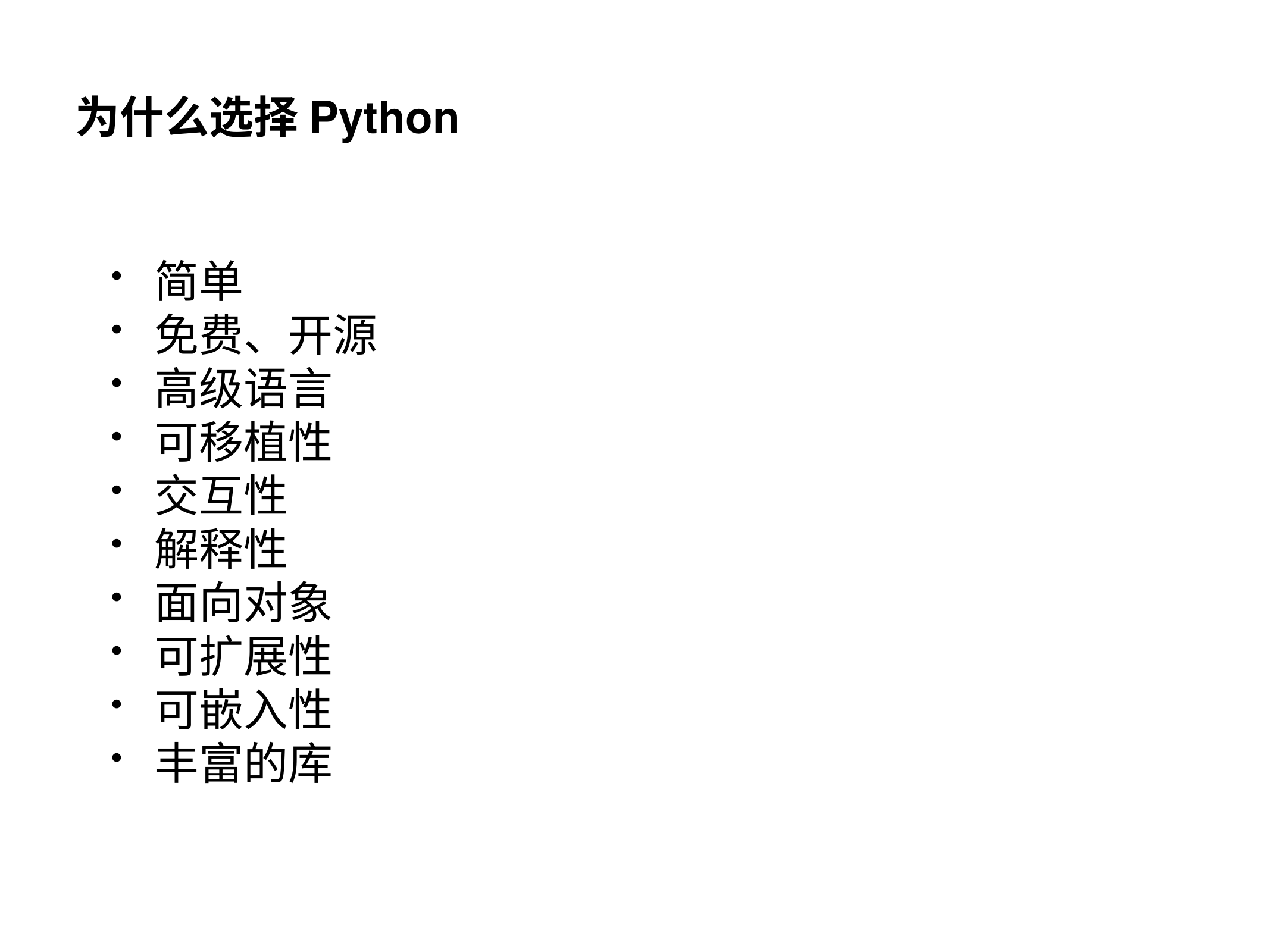

为什么选择Python
简单
免费、开源
高级语言
可移植性
交互性
解释性
面向对象
可扩展性
可嵌入性
丰富的库